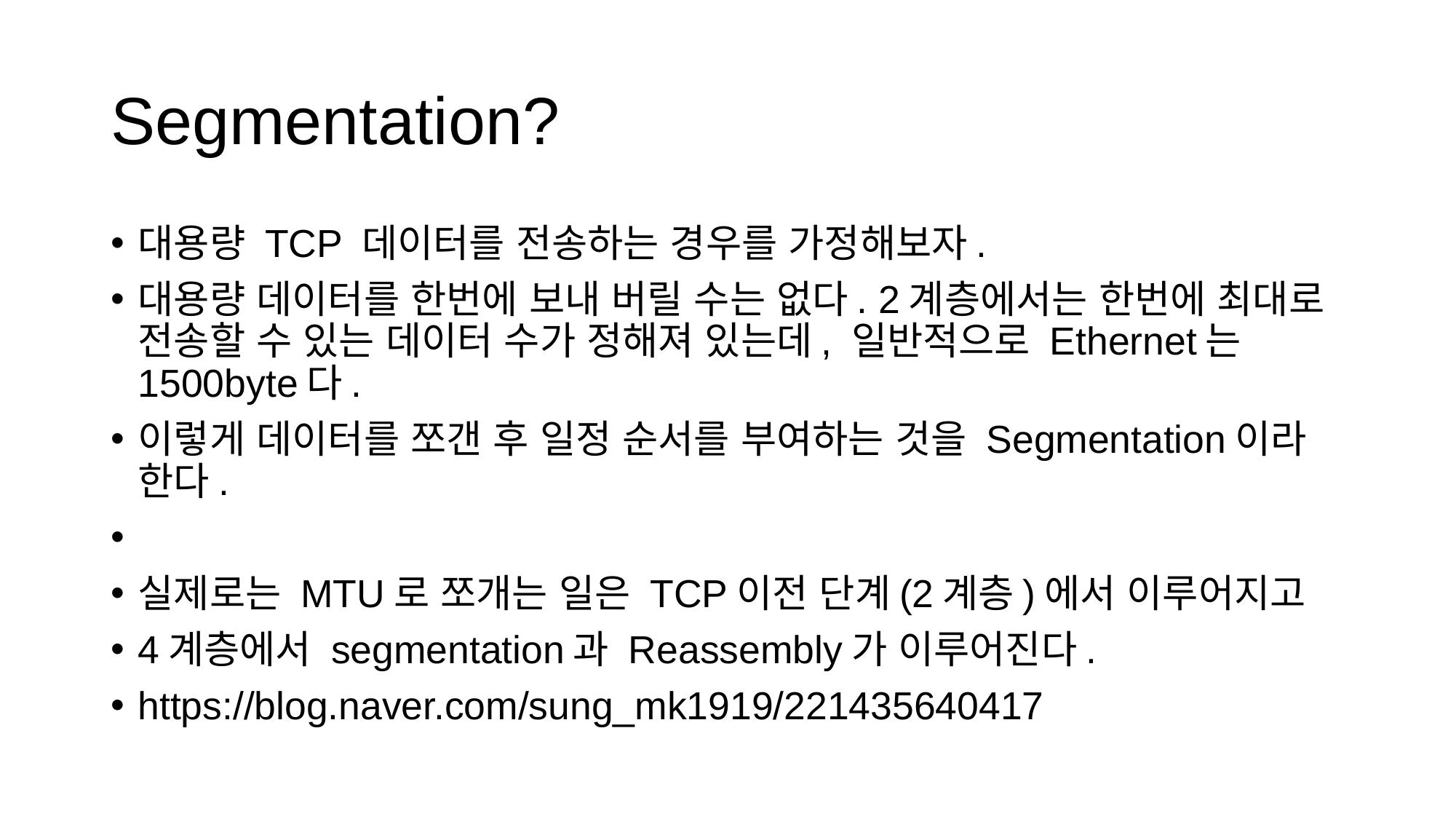

# Segmentation?
대용량 TCP 데이터를 전송하는 경우를 가정해보자.
대용량 데이터를 한번에 보내 버릴 수는 없다. 2계층에서는 한번에 최대로 전송할 수 있는 데이터 수가 정해져 있는데, 일반적으로 Ethernet는 1500byte다.
이렇게 데이터를 쪼갠 후 일정 순서를 부여하는 것을 Segmentation이라 한다.

실제로는 MTU로 쪼개는 일은 TCP이전 단계(2계층)에서 이루어지고
4계층에서 segmentation과 Reassembly가 이루어진다.
https://blog.naver.com/sung_mk1919/221435640417